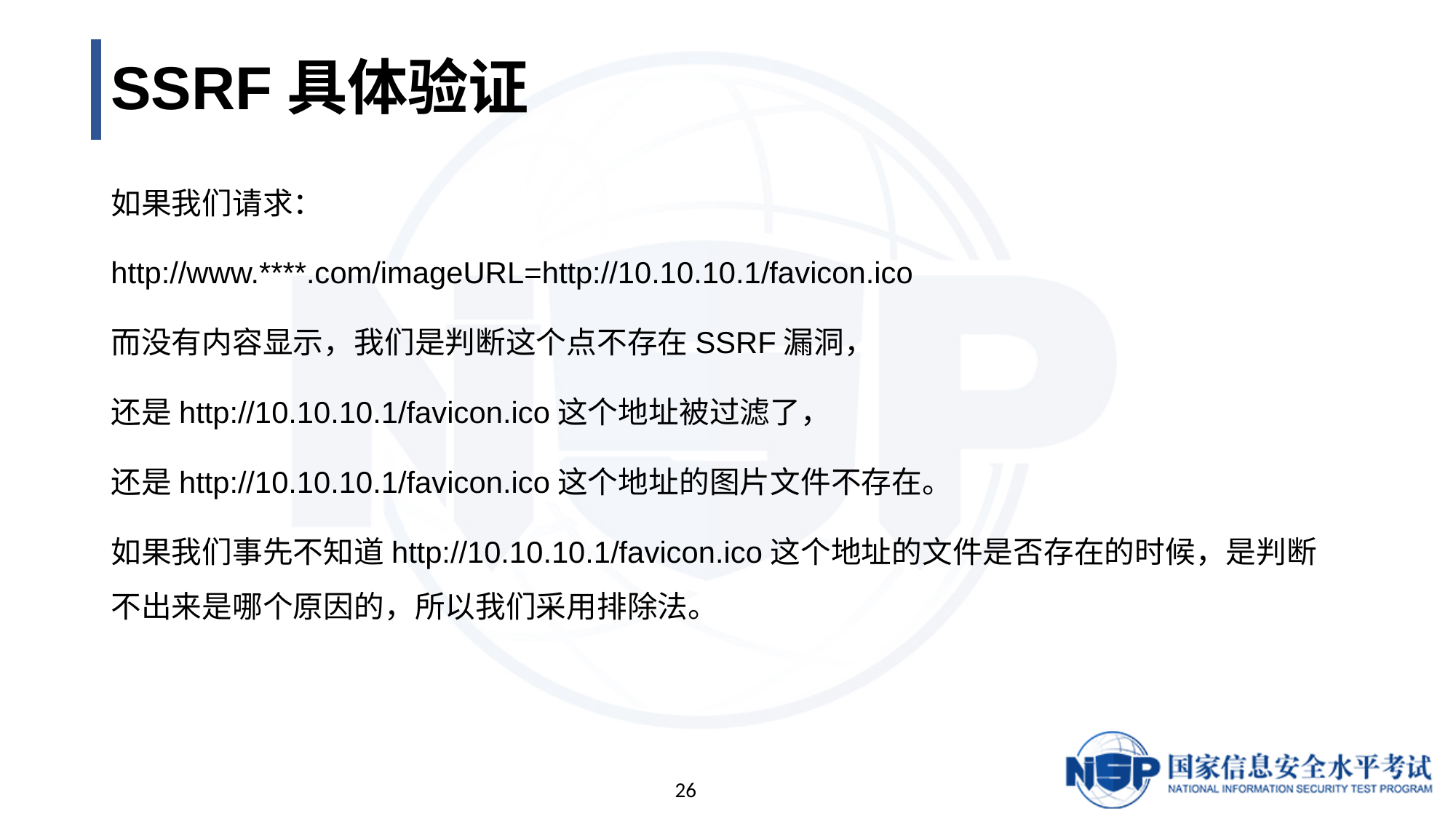

# SSRF具体验证
如果我们请求：
http://www.****.com/imageURL=http://10.10.10.1/favicon.ico
而没有内容显示，我们是判断这个点不存在SSRF漏洞，
还是http://10.10.10.1/favicon.ico这个地址被过滤了，
还是http://10.10.10.1/favicon.ico这个地址的图片文件不存在。
如果我们事先不知道http://10.10.10.1/favicon.ico这个地址的文件是否存在的时候，是判断不出来是哪个原因的，所以我们采用排除法。